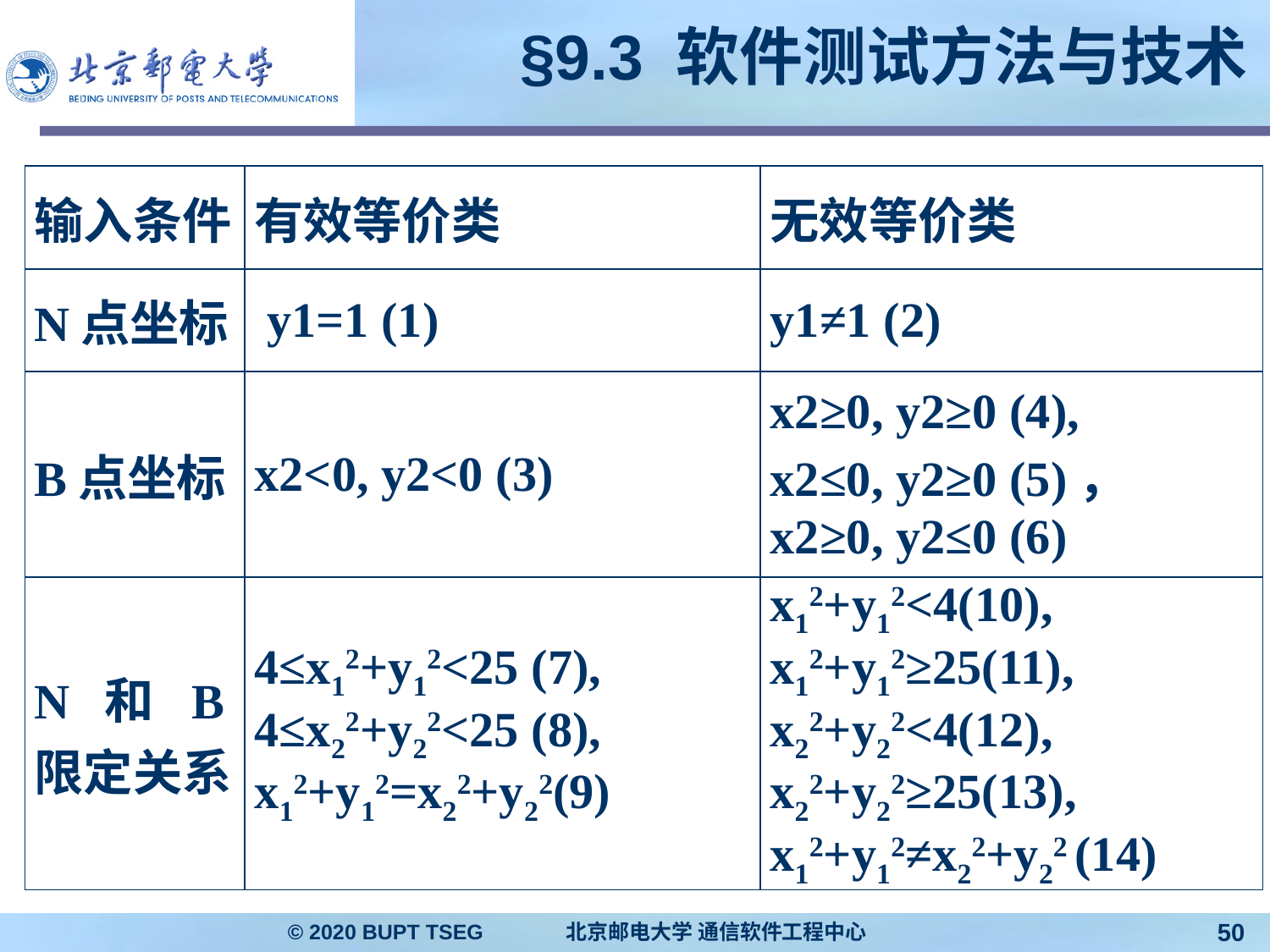

# §9.3 软件测试方法与技术
| 输入条件 | 有效等价类 | 无效等价类 |
| --- | --- | --- |
| N点坐标 | y1=1 (1) | y1≠1 (2) |
| B点坐标 | x2<0, y2<0 (3) | x2≥0, y2≥0 (4), x2≤0, y2≥0 (5)， x2≥0, y2≤0 (6) |
| N和B限定关系 | 4≤x12+y12<25 (7), 4≤x22+y22<25 (8), x12+y12=x22+y22(9) | x12+y12<4(10), x12+y12≥25(11), x22+y22<4(12), x22+y22≥25(13), x12+y12≠x22+y22 (14) |
© 2020 BUPT TSEG             北京邮电大学 通信软件工程中心